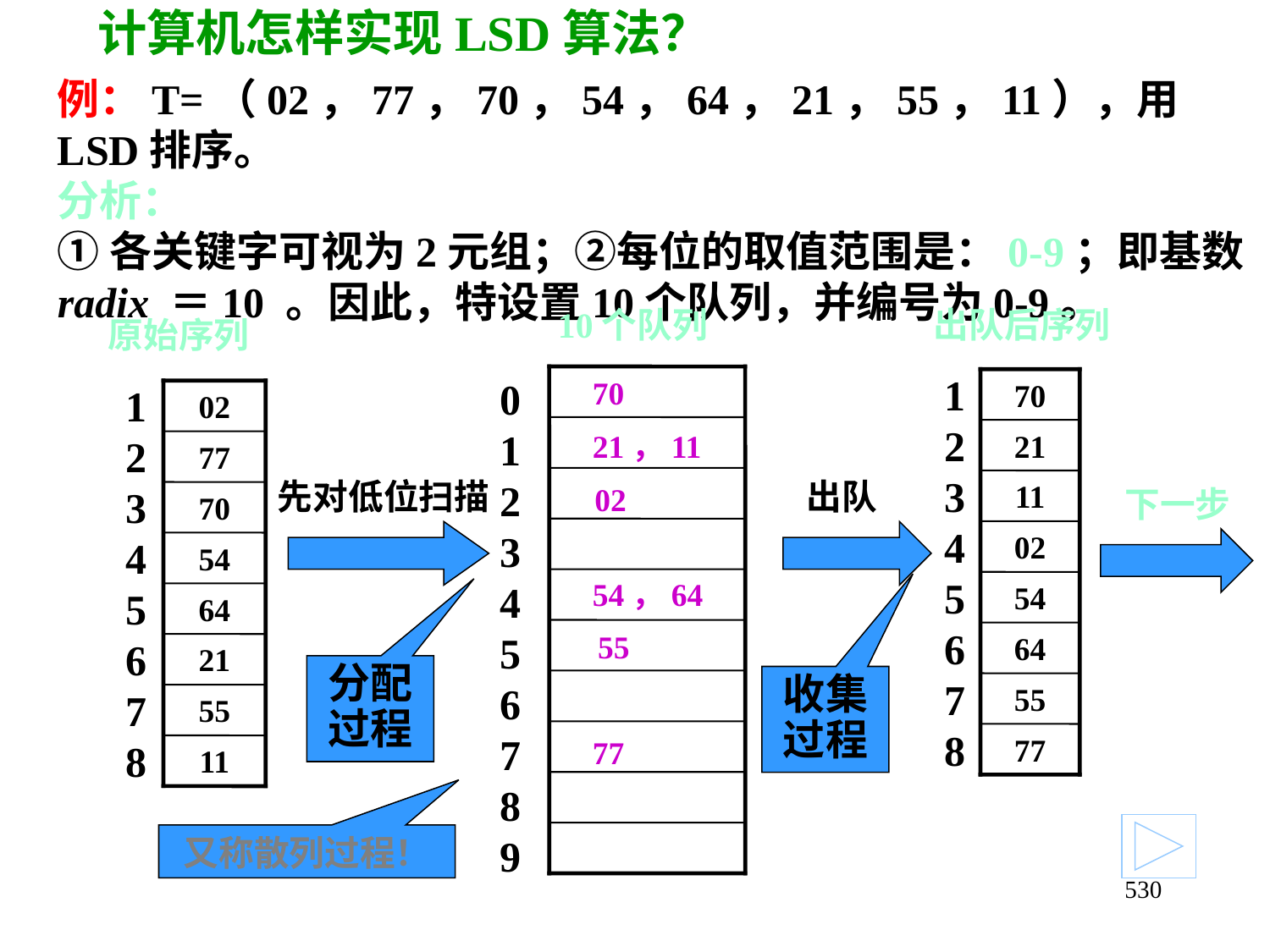

# 计算机怎样实现LSD算法？
例：T=（02，77，70，54，64，21，55，11），用LSD排序。
分析：
①各关键字可视为2元组；②每位的取值范围是：0-9；即基数radix ＝10 。因此，特设置10个队列，并编号为0-9。
10个队列
0
1
2
3
4
5
6
7
8
9

出队后序列
1
2
3
4
5
6
7
8
70

21

11

02

54

64

55

77

原始序列
1
2
3
4
5
6
7
8
02

77

70

54

64

21

55

11

70
21，11
先对低位扫描

出队

下一步

02
54，64
55
分配过程
收集过程
77

又称散列过程！
530